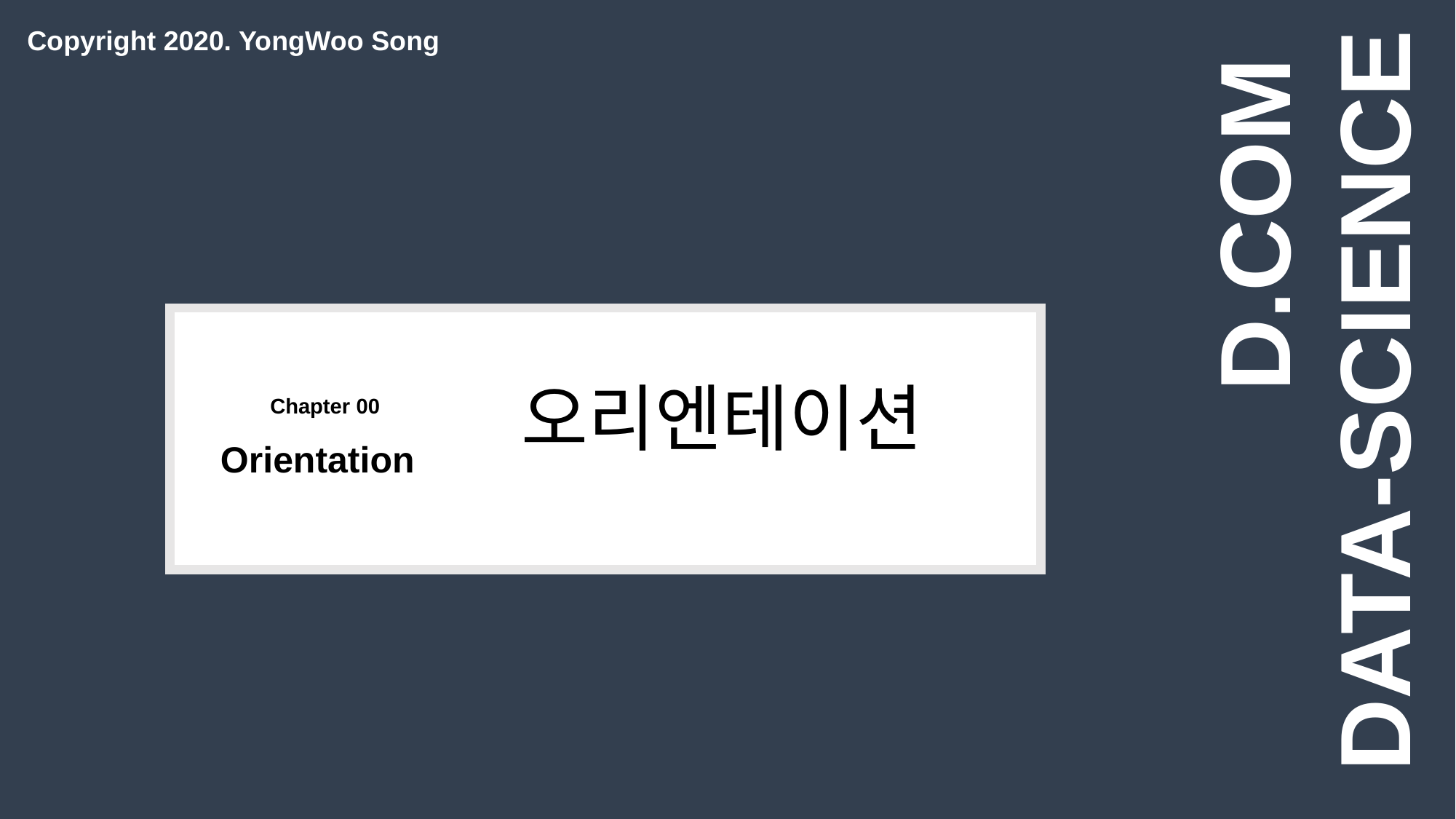

Copyright 2020. YongWoo Song
D.COM
DATA-SCIENCE

 오리엔테이션
Chapter 00
Orientation